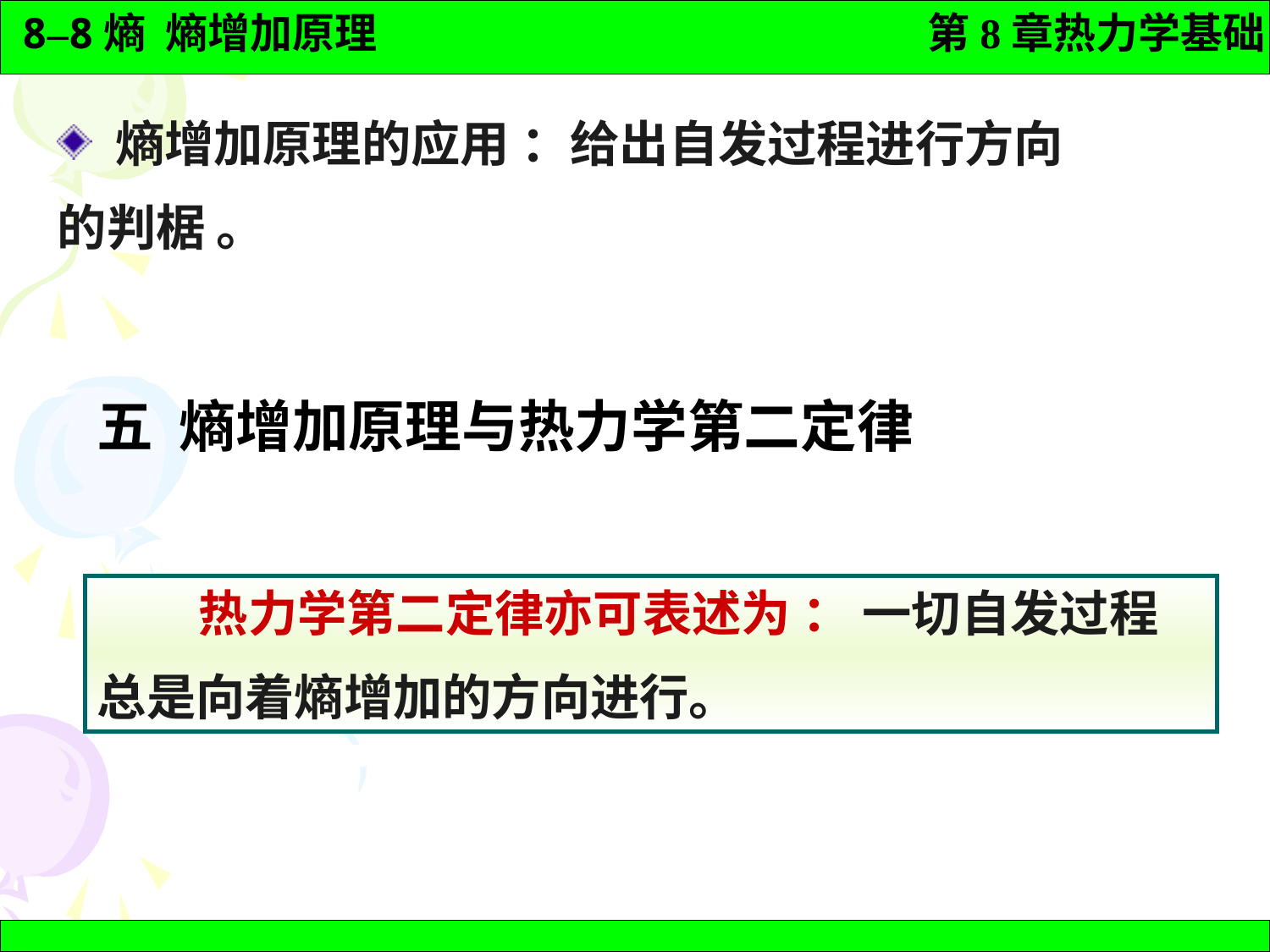

熵增加原理的应用 ：给出自发过程进行方向
的判椐 。
五  熵增加原理与热力学第二定律
        热力学第二定律亦可表述为 ： 一切自发过程
总是向着熵增加的方向进行。